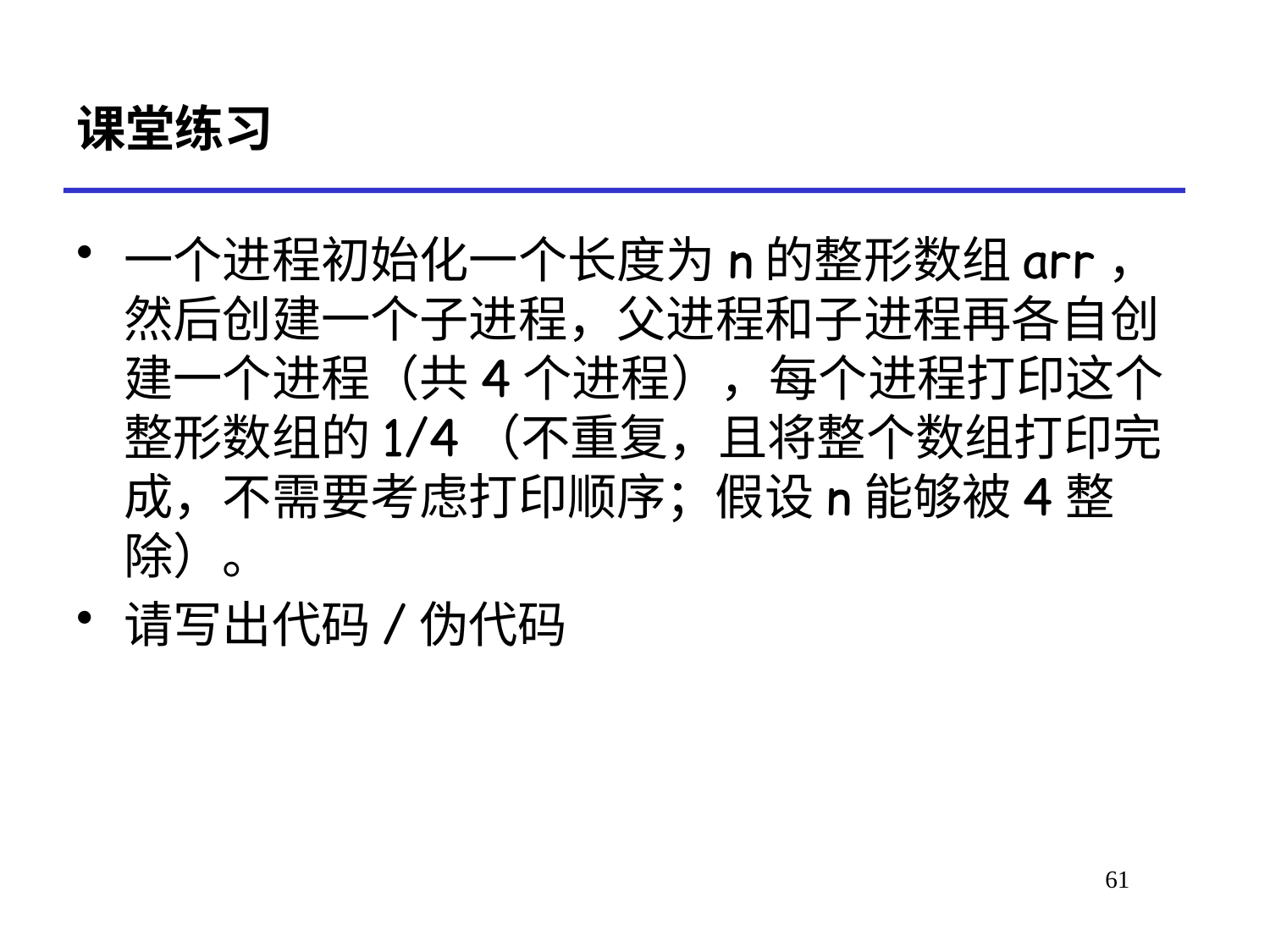

# 课堂练习
一个进程初始化一个长度为n的整形数组arr，然后创建一个子进程，父进程和子进程再各自创建一个进程（共4个进程），每个进程打印这个整形数组的1/4（不重复，且将整个数组打印完成，不需要考虑打印顺序；假设n能够被4整除）。
请写出代码/伪代码
61